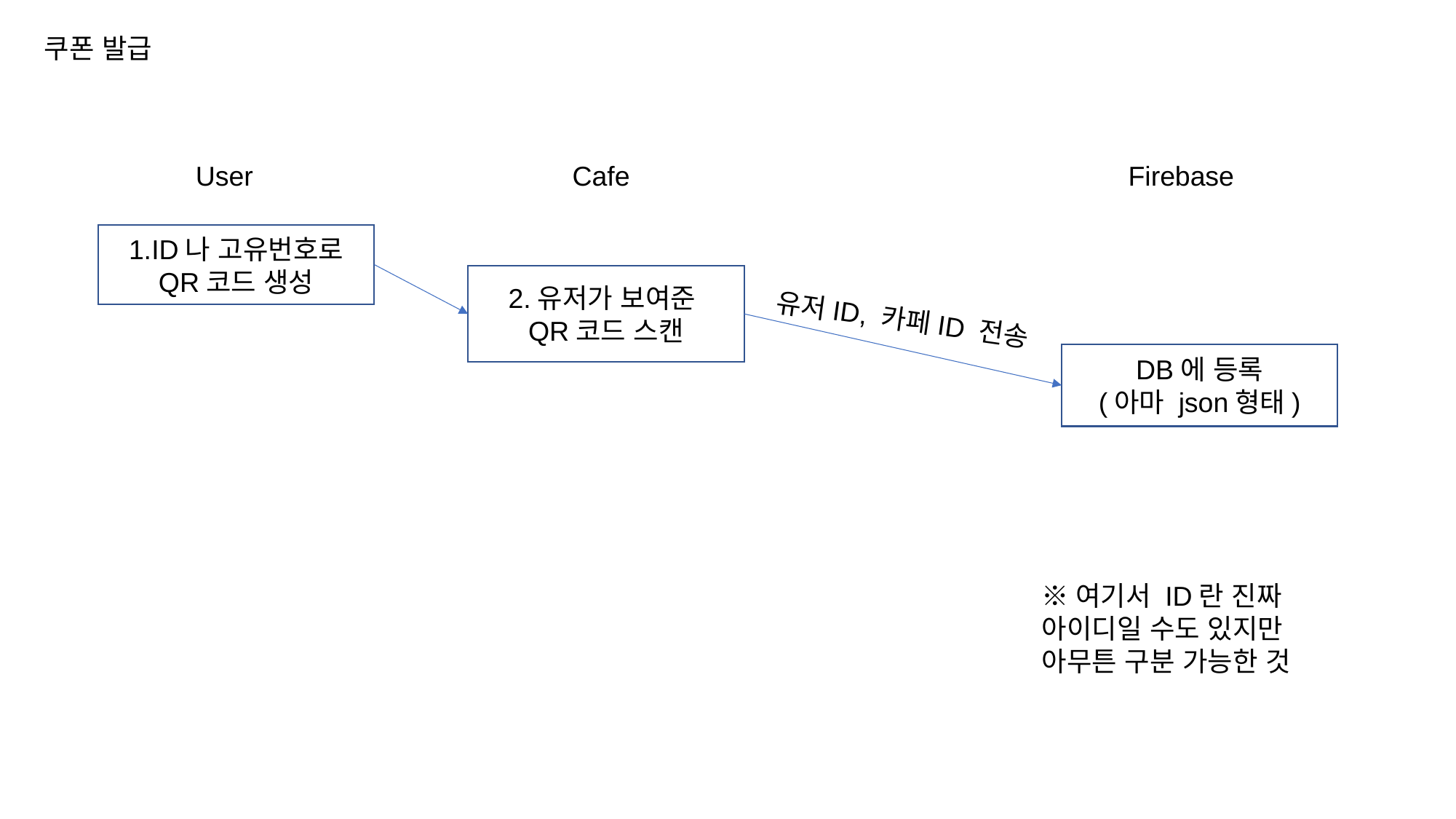

쿠폰 발급
User
Cafe
Firebase
1.ID나 고유번호로
QR코드 생성
2.유저가 보여준
QR코드 스캔
유저ID, 카페ID 전송
DB에 등록
(아마 json형태)
※여기서 ID란 진짜
아이디일 수도 있지만
아무튼 구분 가능한 것